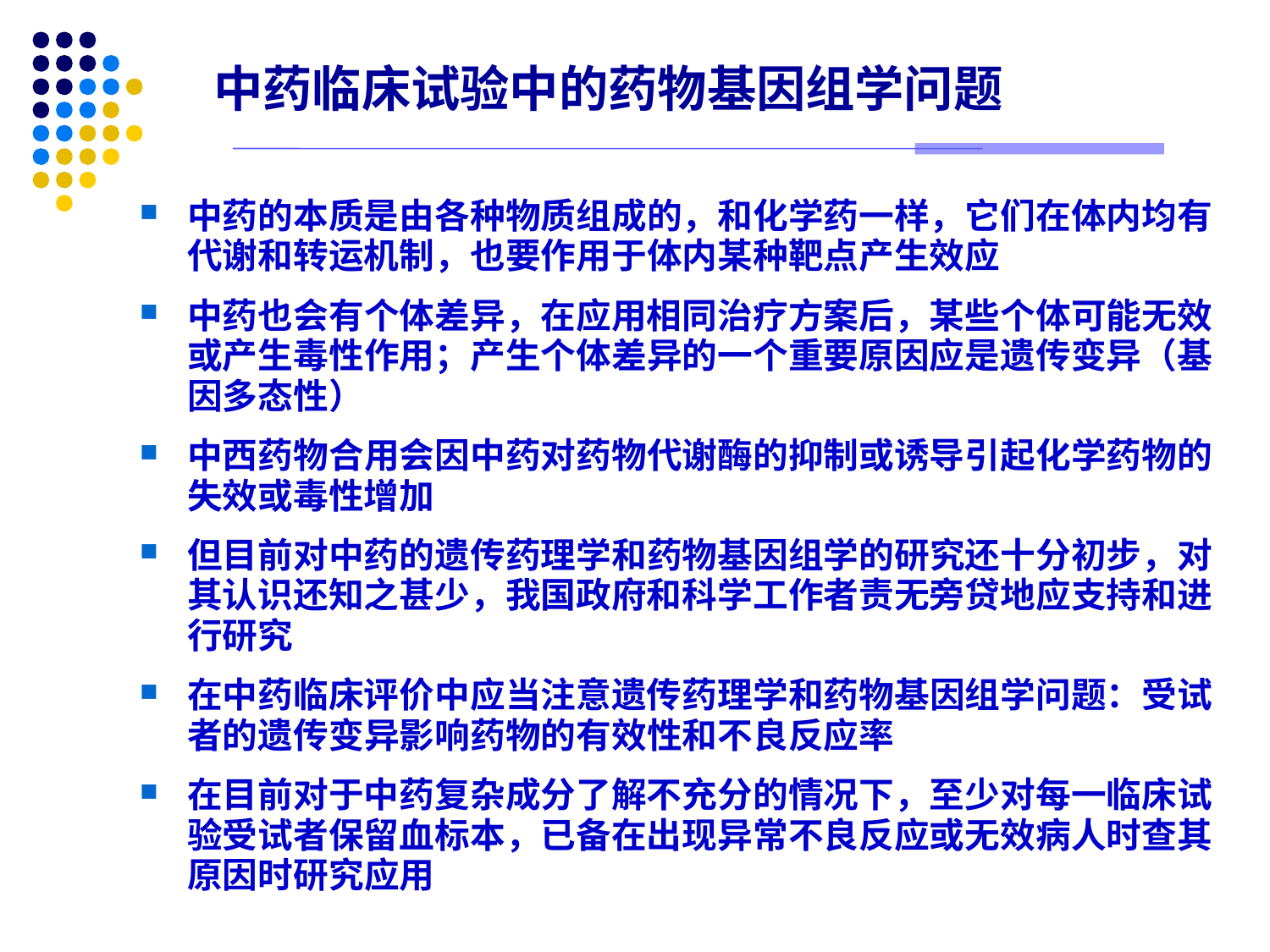

# 中药临床试验中的药物基因组学问题
中药的本质是由各种物质组成的，和化学药一样，它们在体内均有代谢和转运机制，也要作用于体内某种靶点产生效应
中药也会有个体差异，在应用相同治疗方案后，某些个体可能无效或产生毒性作用；产生个体差异的一个重要原因应是遗传变异（基因多态性）
中西药物合用会因中药对药物代谢酶的抑制或诱导引起化学药物的失效或毒性增加
但目前对中药的遗传药理学和药物基因组学的研究还十分初步，对其认识还知之甚少，我国政府和科学工作者责无旁贷地应支持和进行研究
在中药临床评价中应当注意遗传药理学和药物基因组学问题：受试者的遗传变异影响药物的有效性和不良反应率
在目前对于中药复杂成分了解不充分的情况下，至少对每一临床试验受试者保留血标本，已备在出现异常不良反应或无效病人时查其原因时研究应用